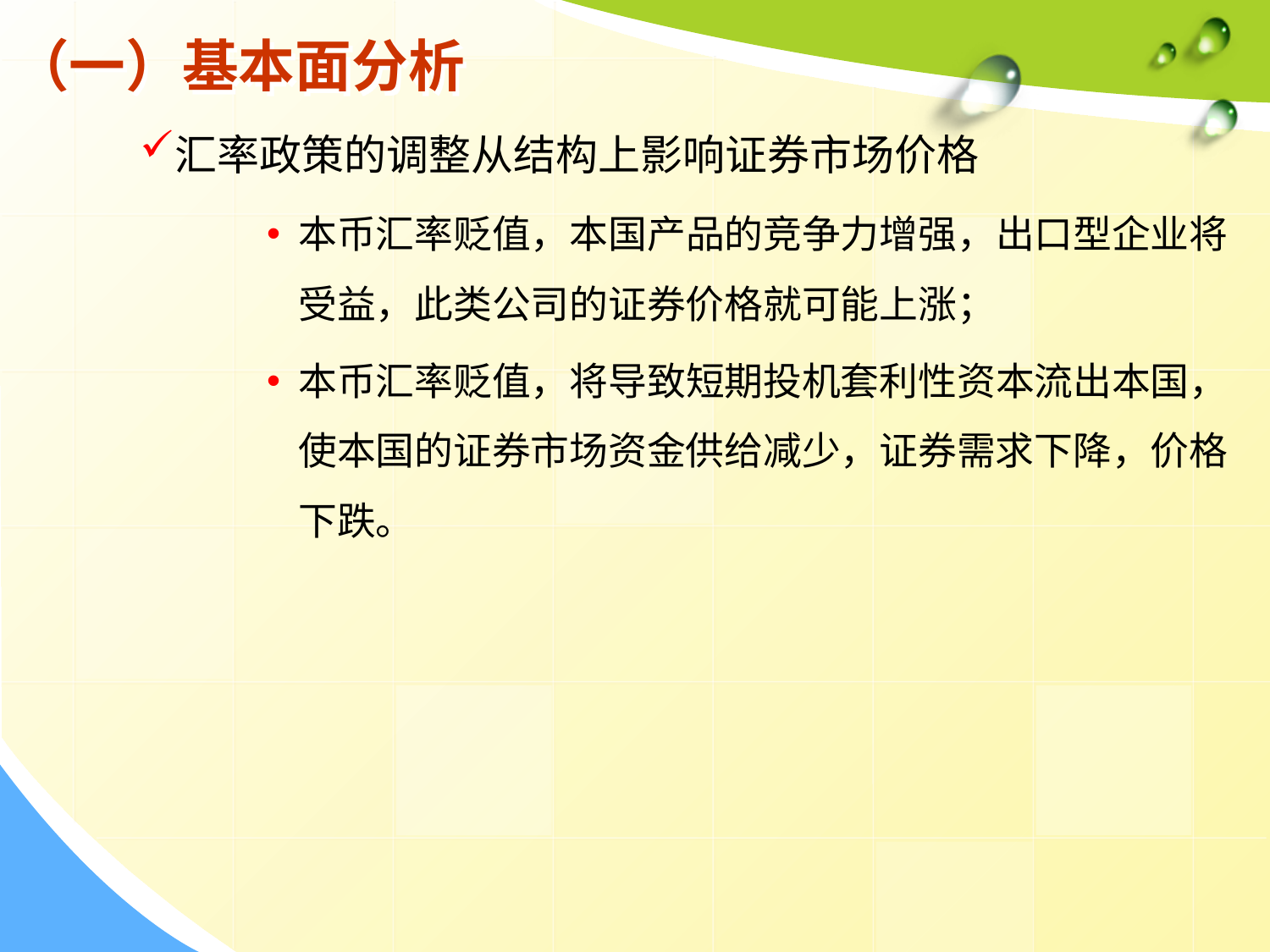

# （一）基本面分析
汇率政策的调整从结构上影响证券市场价格
本币汇率贬值，本国产品的竞争力增强，出口型企业将受益，此类公司的证券价格就可能上涨；
本币汇率贬值，将导致短期投机套利性资本流出本国，使本国的证券市场资金供给减少，证券需求下降，价格下跌。